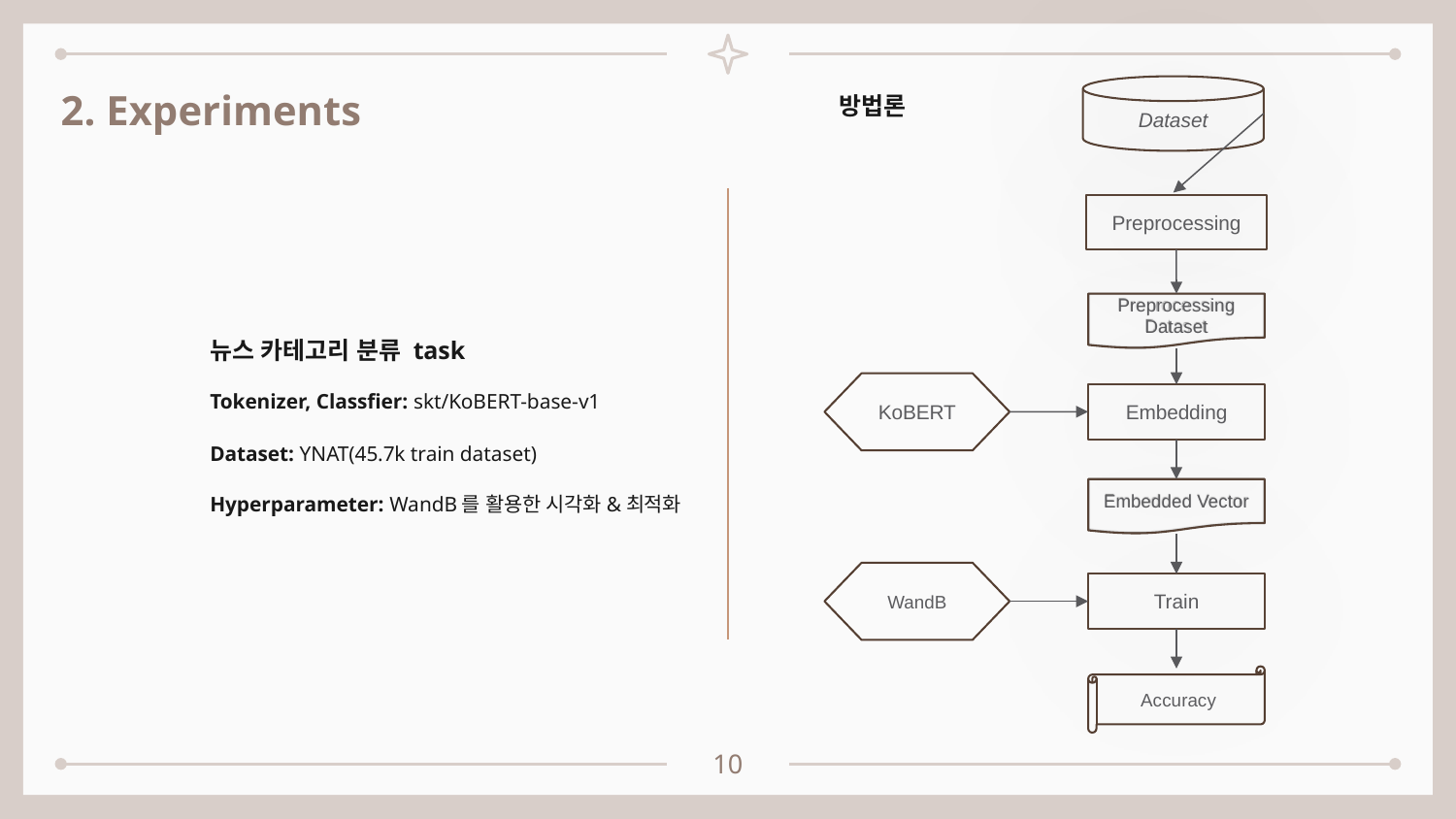

Dataset
방법론
2. Experiments
Preprocessing
Preprocessing
Dataset
뉴스 카테고리 분류 task
KoBERT
Tokenizer, Classfier: skt/KoBERT-base-v1
Embedding
Dataset: YNAT(45.7k train dataset)
Hyperparameter: WandB를 활용한 시각화&최적화
Embedded Vector
WandB
Train
Accuracy
10